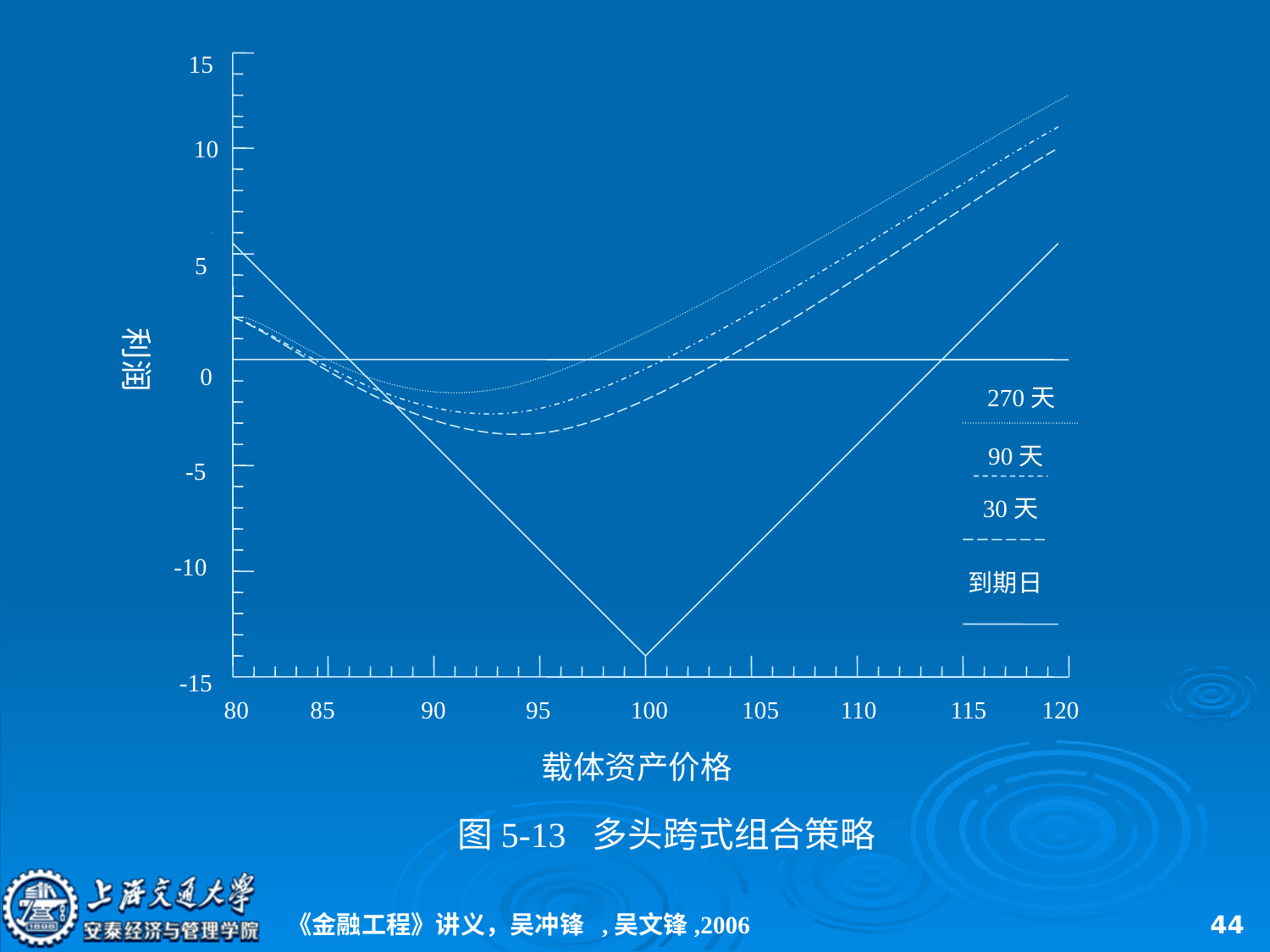

15

10

5

利润

0

270天

90天

-5

30天

-10

到期日

-15

80          85              90             95             100            105          110            115         120
载体资产价格
图5-13  多头跨式组合策略